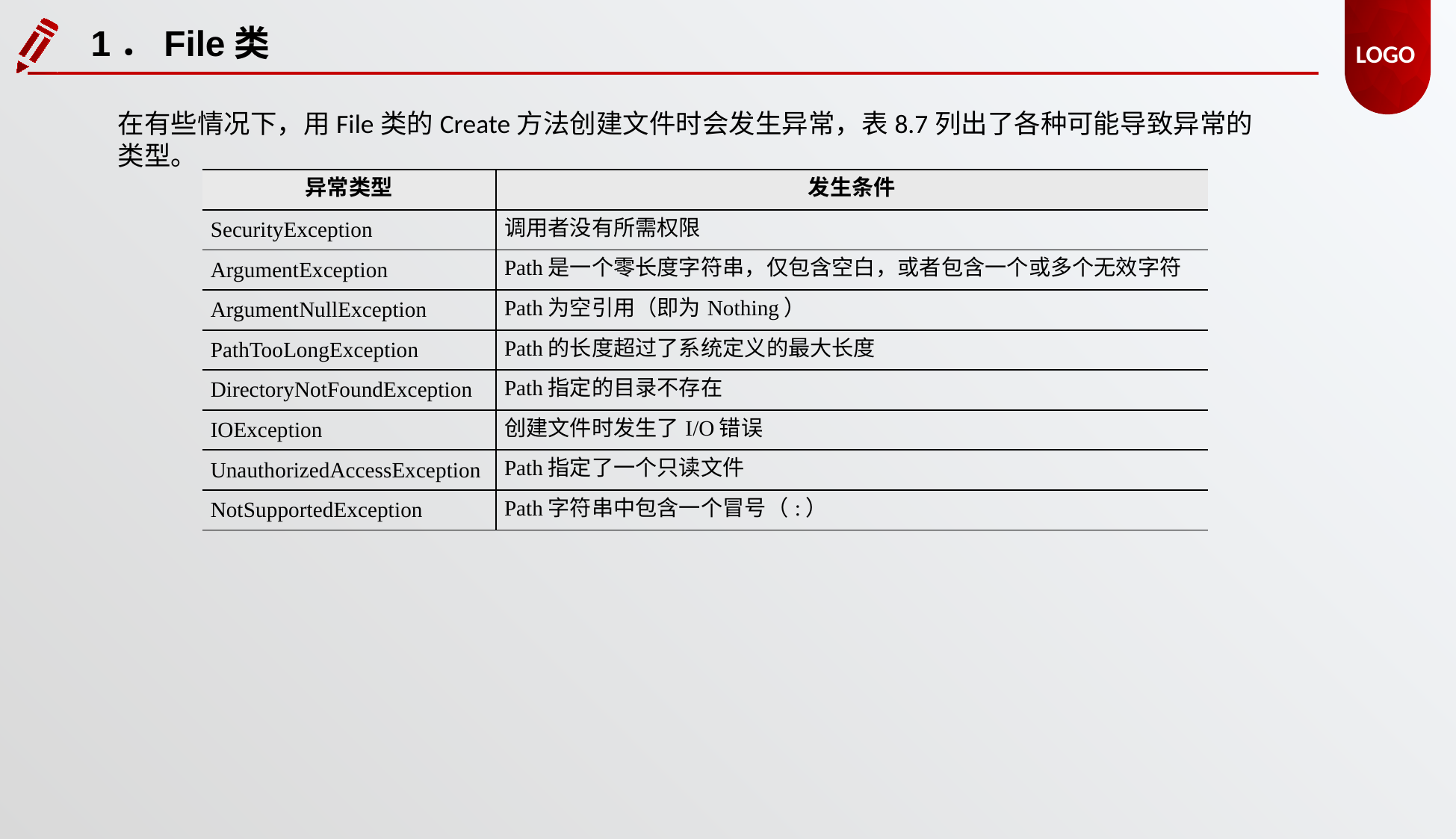

1．File类
在有些情况下，用File类的Create方法创建文件时会发生异常，表8.7列出了各种可能导致异常的类型。
| 异常类型 | 发生条件 |
| --- | --- |
| SecurityException | 调用者没有所需权限 |
| ArgumentException | Path是一个零长度字符串，仅包含空白，或者包含一个或多个无效字符 |
| ArgumentNullException | Path为空引用（即为Nothing） |
| PathTooLongException | Path的长度超过了系统定义的最大长度 |
| DirectoryNotFoundException | Path指定的目录不存在 |
| IOException | 创建文件时发生了I/O错误 |
| UnauthorizedAccessException | Path指定了一个只读文件 |
| NotSupportedException | Path字符串中包含一个冒号（:） |